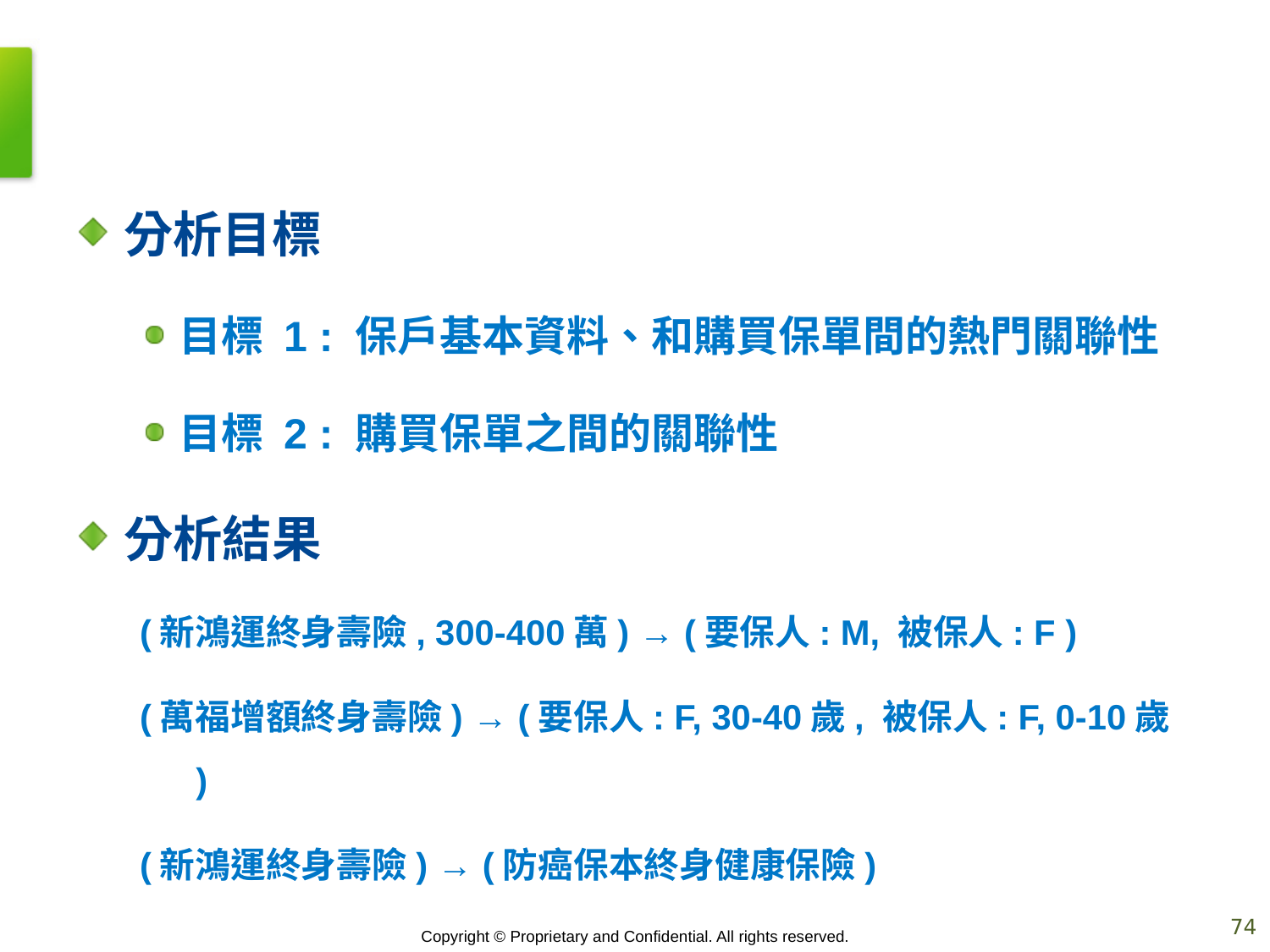

#
分析目標
目標 1 : 保戶基本資料、和購買保單間的熱門關聯性
目標 2 : 購買保單之間的關聯性
分析結果
(新鴻運終身壽險, 300-400萬) → (要保人: M, 被保人: F )
(萬福增額終身壽險) → (要保人: F, 30-40歲, 被保人: F, 0-10歲 )
(新鴻運終身壽險) → (防癌保本終身健康保險)
74